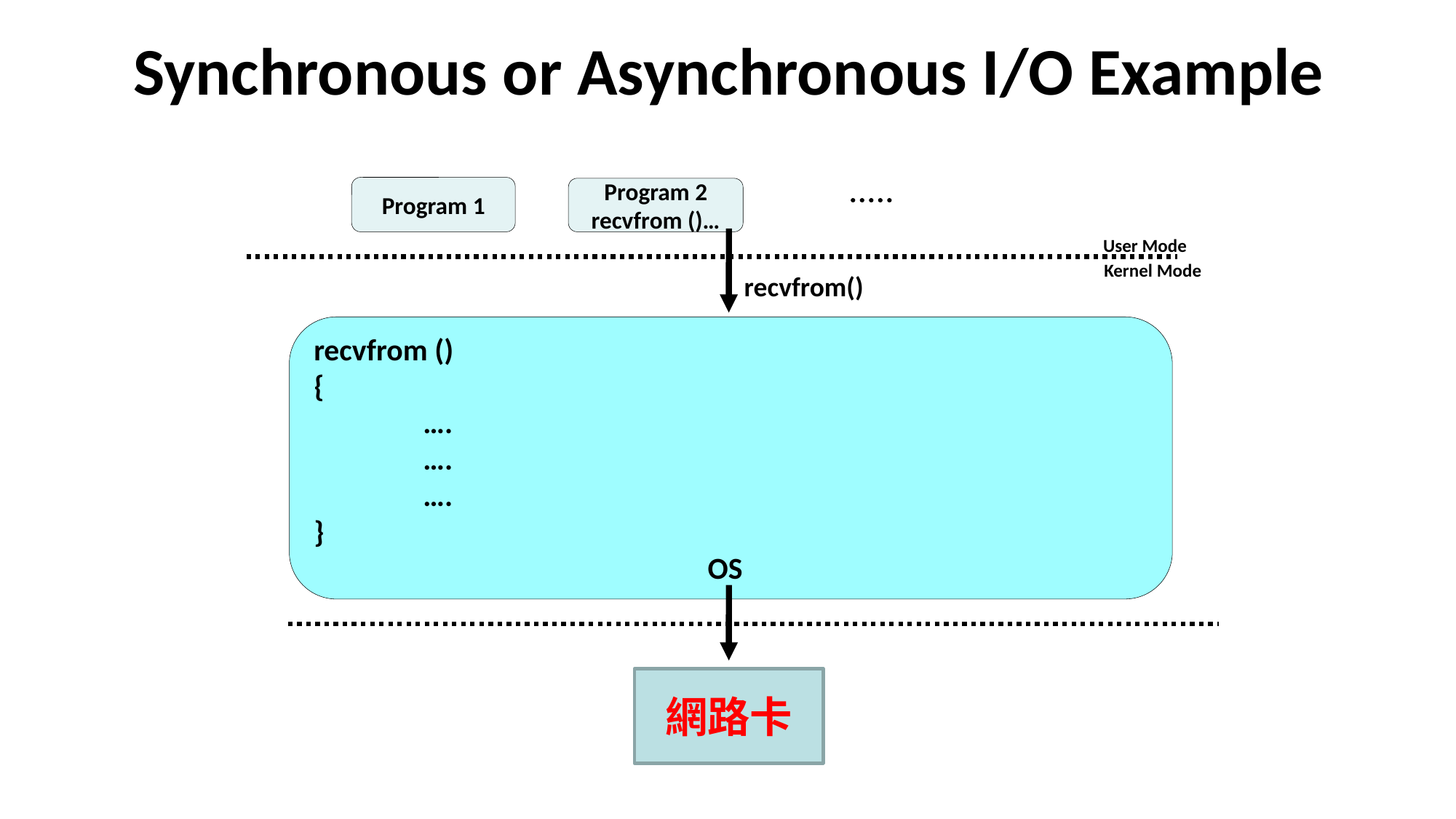

# Synchronous or Asynchronous I/O Example
Program 1
Program 2
recvfrom ()…
User Mode
Kernel Mode
recvfrom()
recvfrom ()
{
	….
	….
	….
}
                                                         OS
網路卡